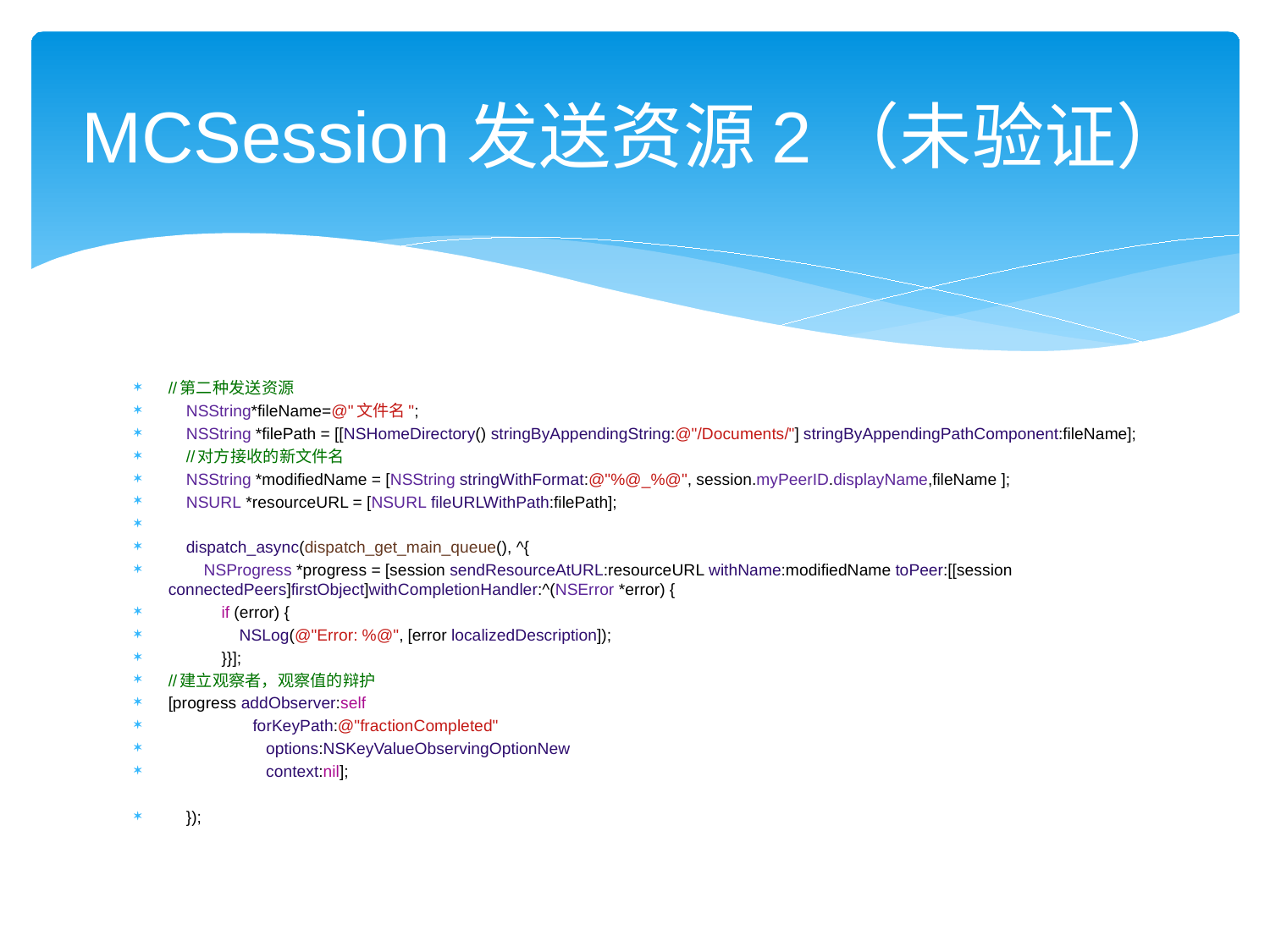

# MCSession发送资源2（未验证）
//第二种发送资源
    NSString*fileName=@"文件名";
    NSString *filePath = [[NSHomeDirectory() stringByAppendingString:@"/Documents/"] stringByAppendingPathComponent:fileName];
    //对方接收的新文件名
    NSString *modifiedName = [NSString stringWithFormat:@"%@_%@", session.myPeerID.displayName,fileName ];
    NSURL *resourceURL = [NSURL fileURLWithPath:filePath];

    dispatch_async(dispatch_get_main_queue(), ^{
        NSProgress *progress = [session sendResourceAtURL:resourceURL withName:modifiedName toPeer:[[session connectedPeers]firstObject]withCompletionHandler:^(NSError *error) {
            if (error) {
                NSLog(@"Error: %@", [error localizedDescription]);
            }}];
//建立观察者，观察值的辩护
[progress addObserver:self
                   forKeyPath:@"fractionCompleted"
                      options:NSKeyValueObservingOptionNew
                      context:nil];

    });